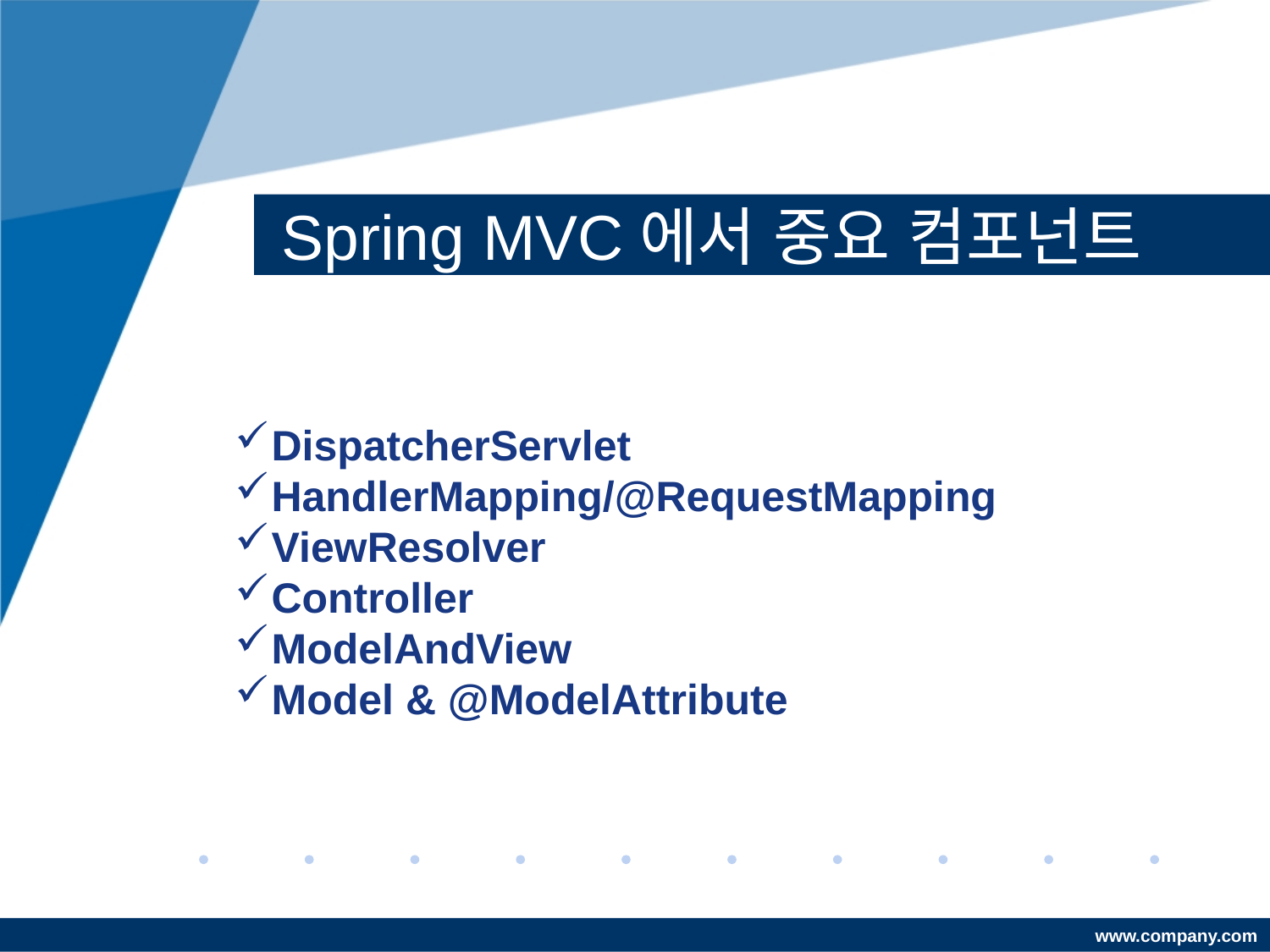

# Spring MVC에서 중요 컴포넌트
DispatcherServlet
HandlerMapping/@RequestMapping
ViewResolver
Controller
ModelAndView
Model & @ModelAttribute